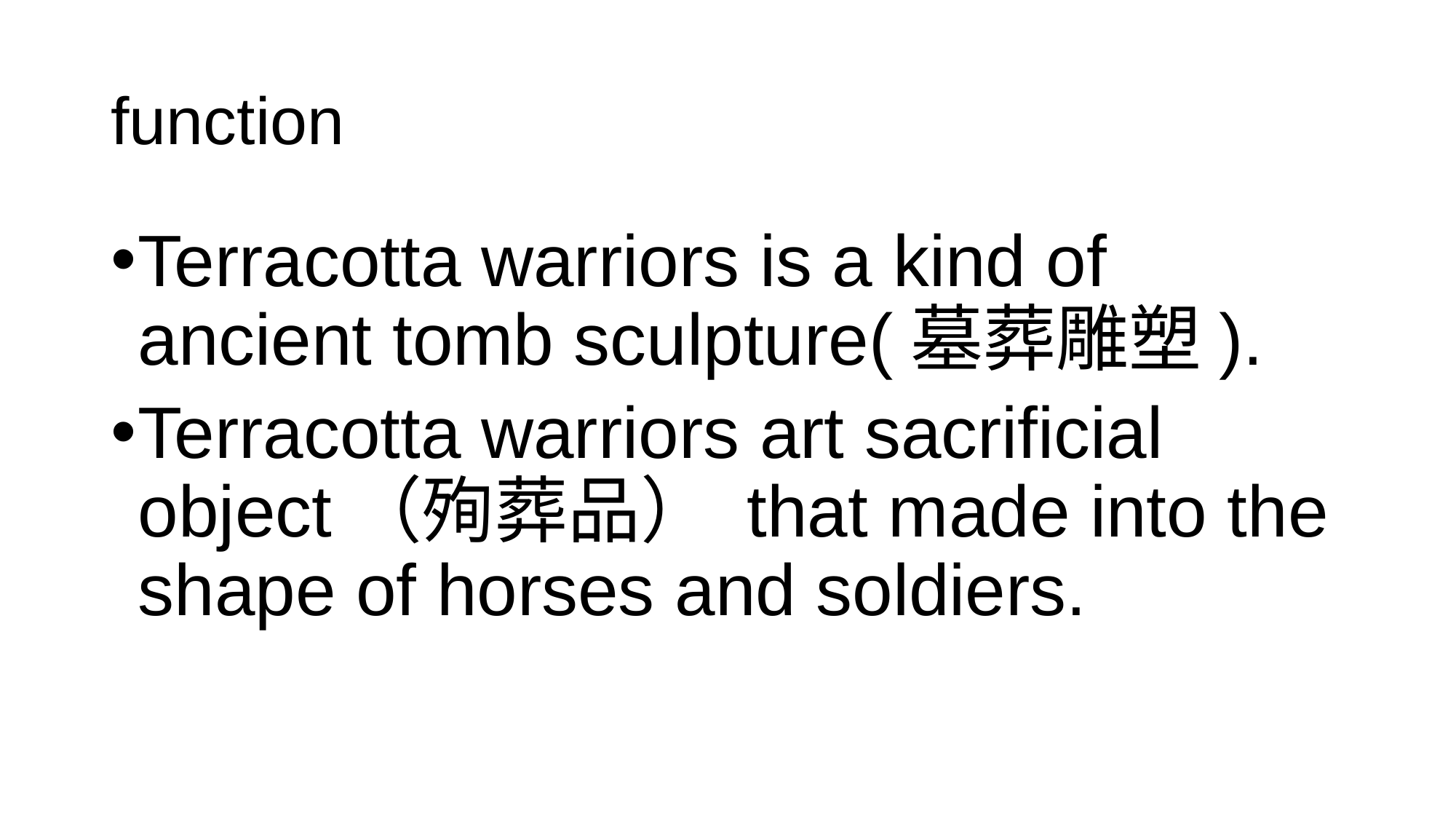

# function
Terracotta warriors is a kind of ancient tomb sculpture(墓葬雕塑).
Terracotta warriors art sacrificial object（殉葬品） that made into the shape of horses and soldiers.